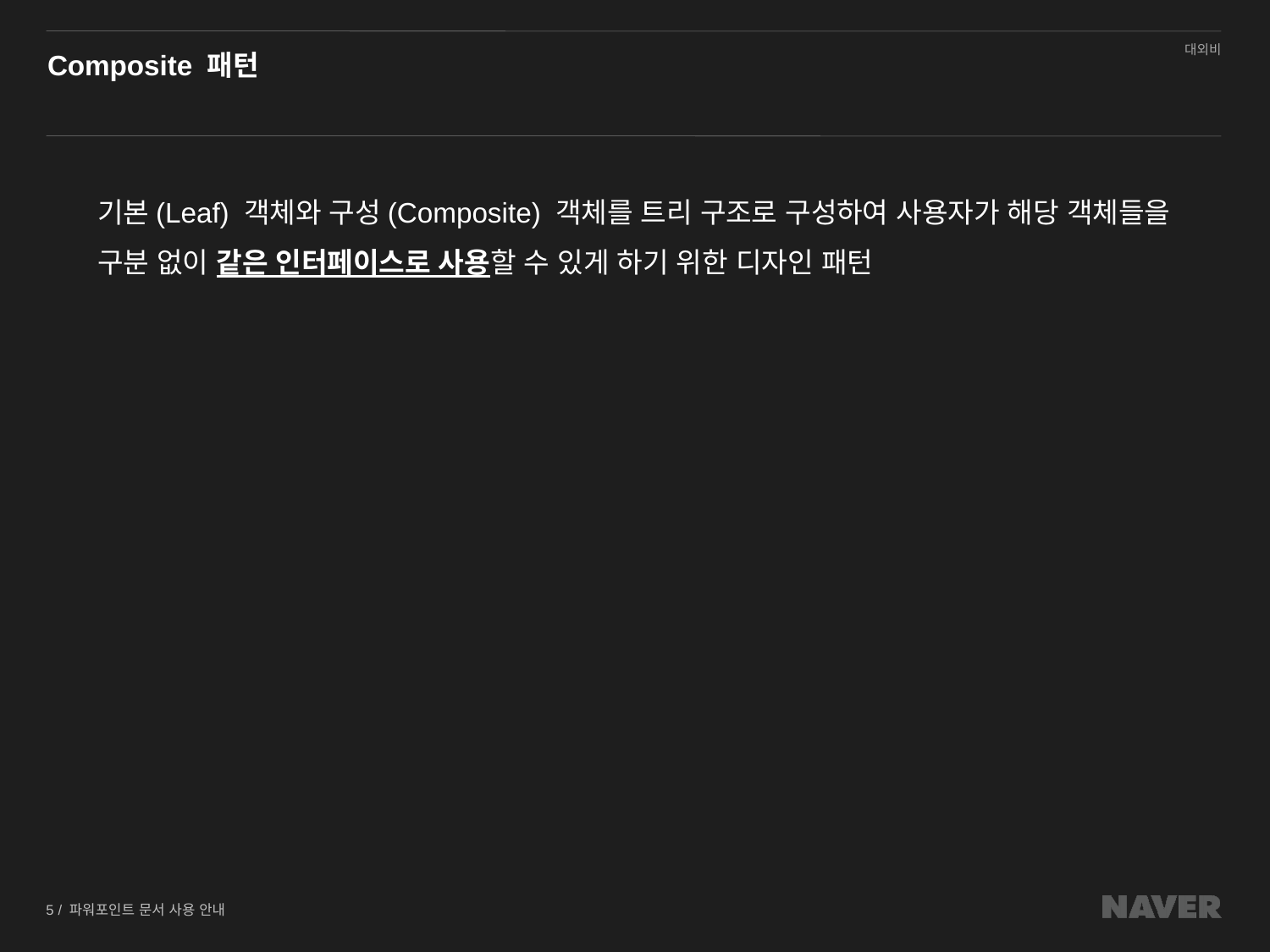

# Composite 패턴
기본(Leaf) 객체와 구성(Composite) 객체를 트리 구조로 구성하여 사용자가 해당 객체들을 구분 없이 같은 인터페이스로 사용할 수 있게 하기 위한 디자인 패턴